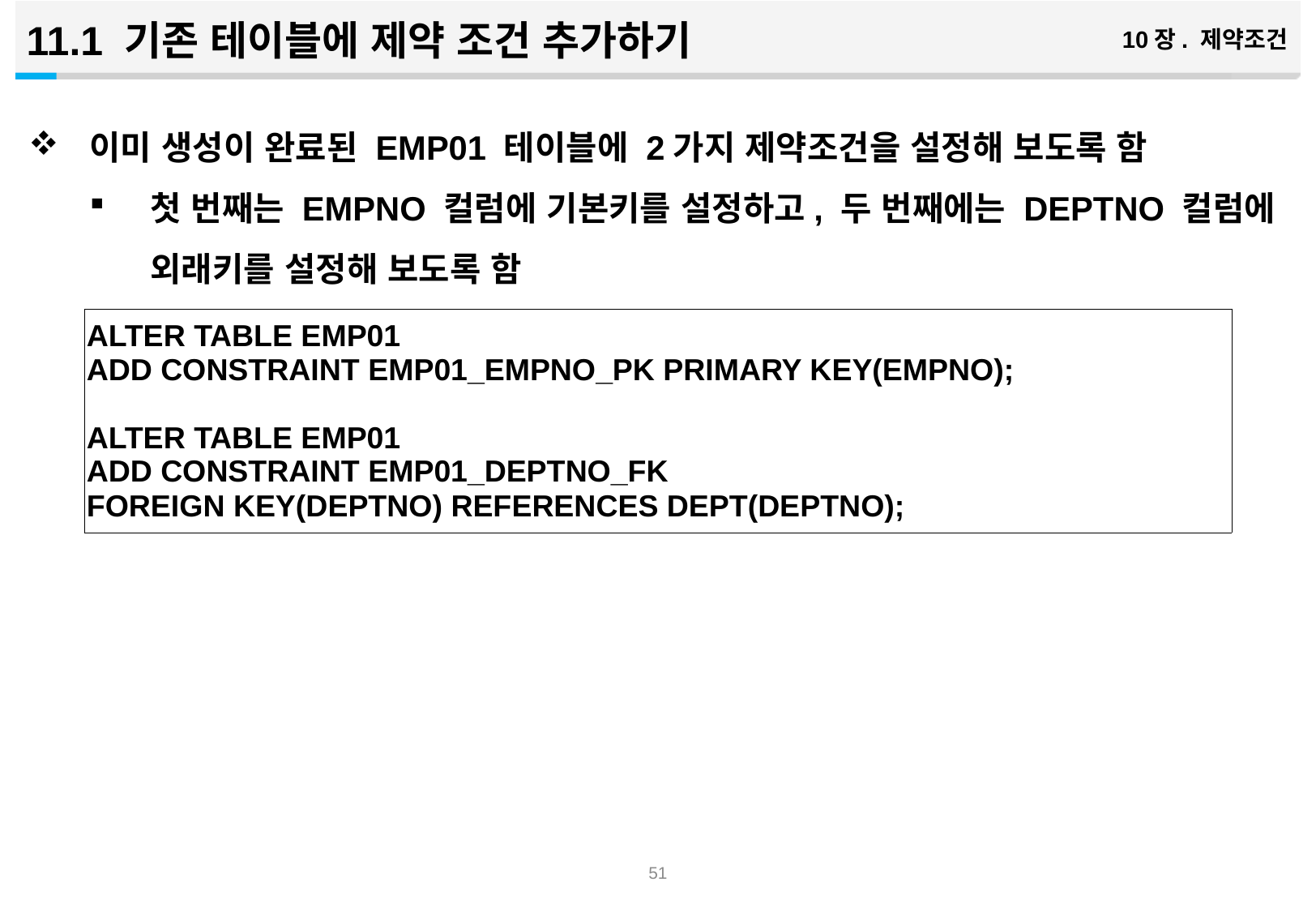

11.1 기존 테이블에 제약 조건 추가하기
10장. 제약조건
이미 생성이 완료된 EMP01 테이블에 2가지 제약조건을 설정해 보도록 함
첫 번째는 EMPNO 컬럼에 기본키를 설정하고, 두 번째에는 DEPTNO 컬럼에  외래키를 설정해 보도록 함
| ALTER TABLE EMP01 ADD CONSTRAINT EMP01\_EMPNO\_PK PRIMARY KEY(EMPNO); ALTER TABLE EMP01 ADD CONSTRAINT EMP01\_DEPTNO\_FK FOREIGN KEY(DEPTNO) REFERENCES DEPT(DEPTNO); |
| --- |
51